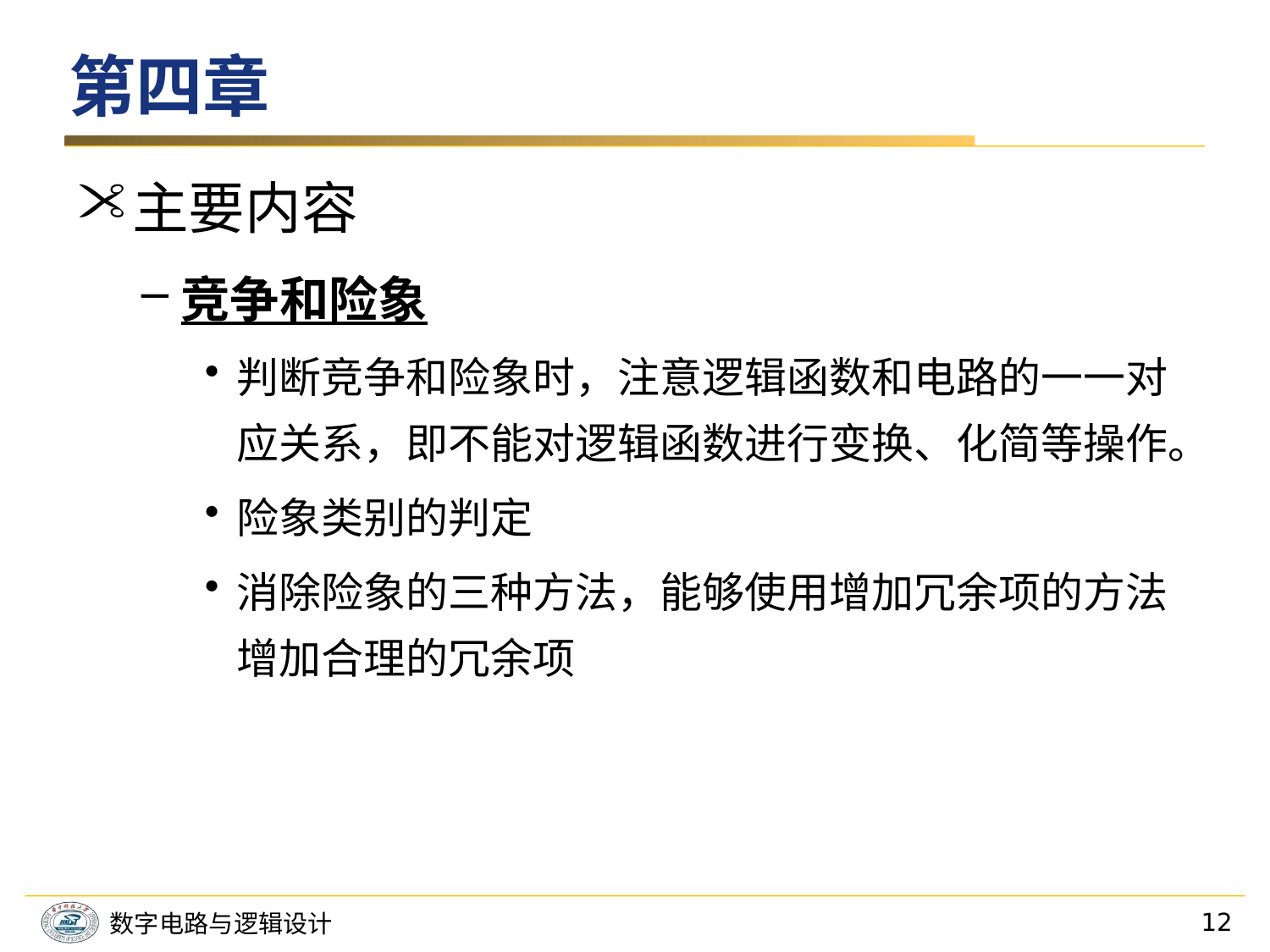

# 第四章
主要内容
竞争和险象
判断竞争和险象时，注意逻辑函数和电路的一一对应关系，即不能对逻辑函数进行变换、化简等操作。
险象类别的判定
消除险象的三种方法，能够使用增加冗余项的方法增加合理的冗余项
12
数字电路与逻辑设计